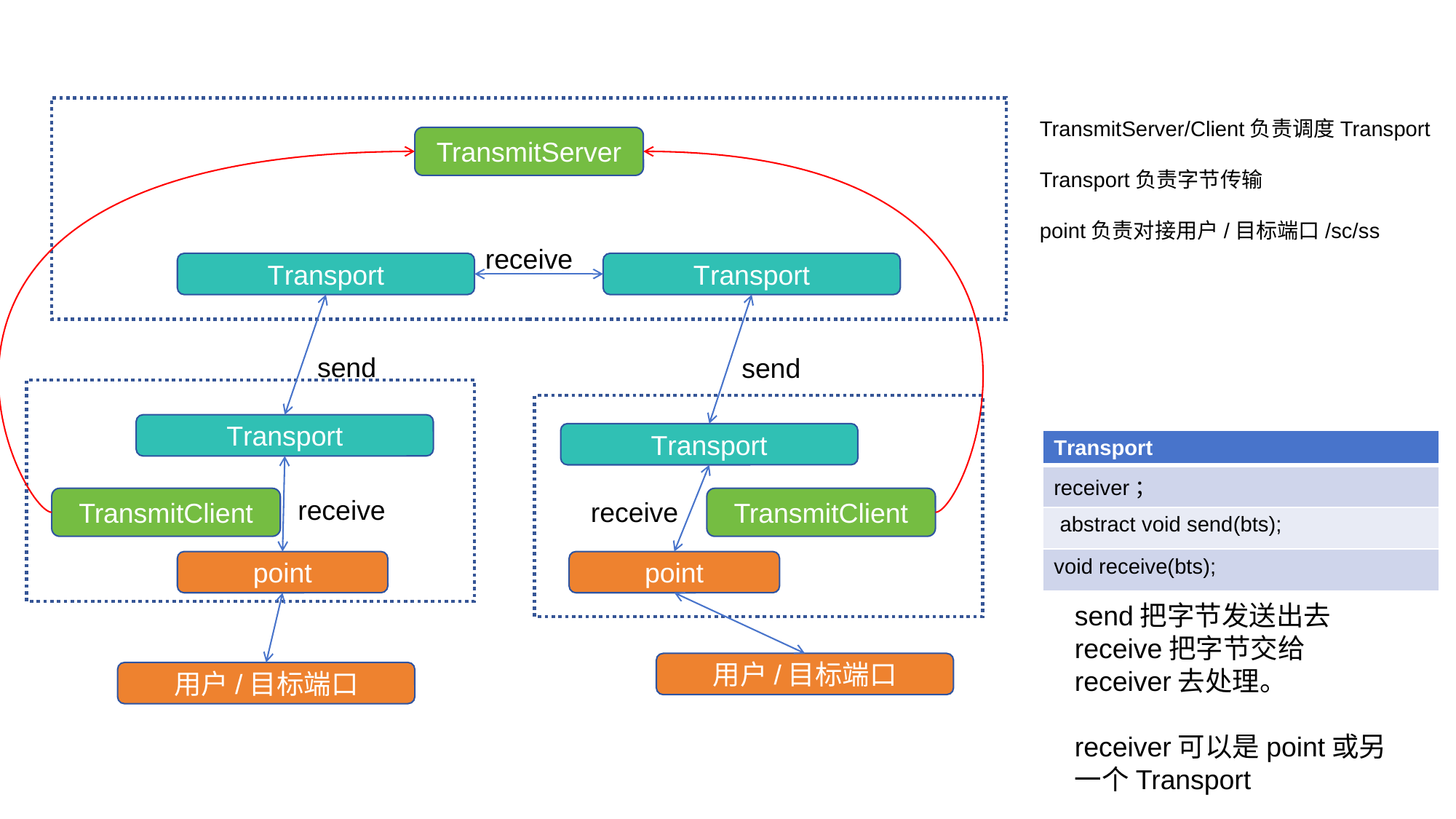

TransmitServer/Client负责调度Transport

Transport负责字节传输

point负责对接用户/目标端口/sc/ss

TransmitServer
receive
Transport
Transport
send
send

Transport
Transport
| Transport |
| --- |
| receiver； |
| abstract void send(bts); |
| void receive(bts); |
receive
TransmitClient
TransmitClient
receive
point
point
send把字节发送出去
receive把字节交给receiver去处理。

receiver可以是point或另一个Transport
用户/目标端口
用户/目标端口